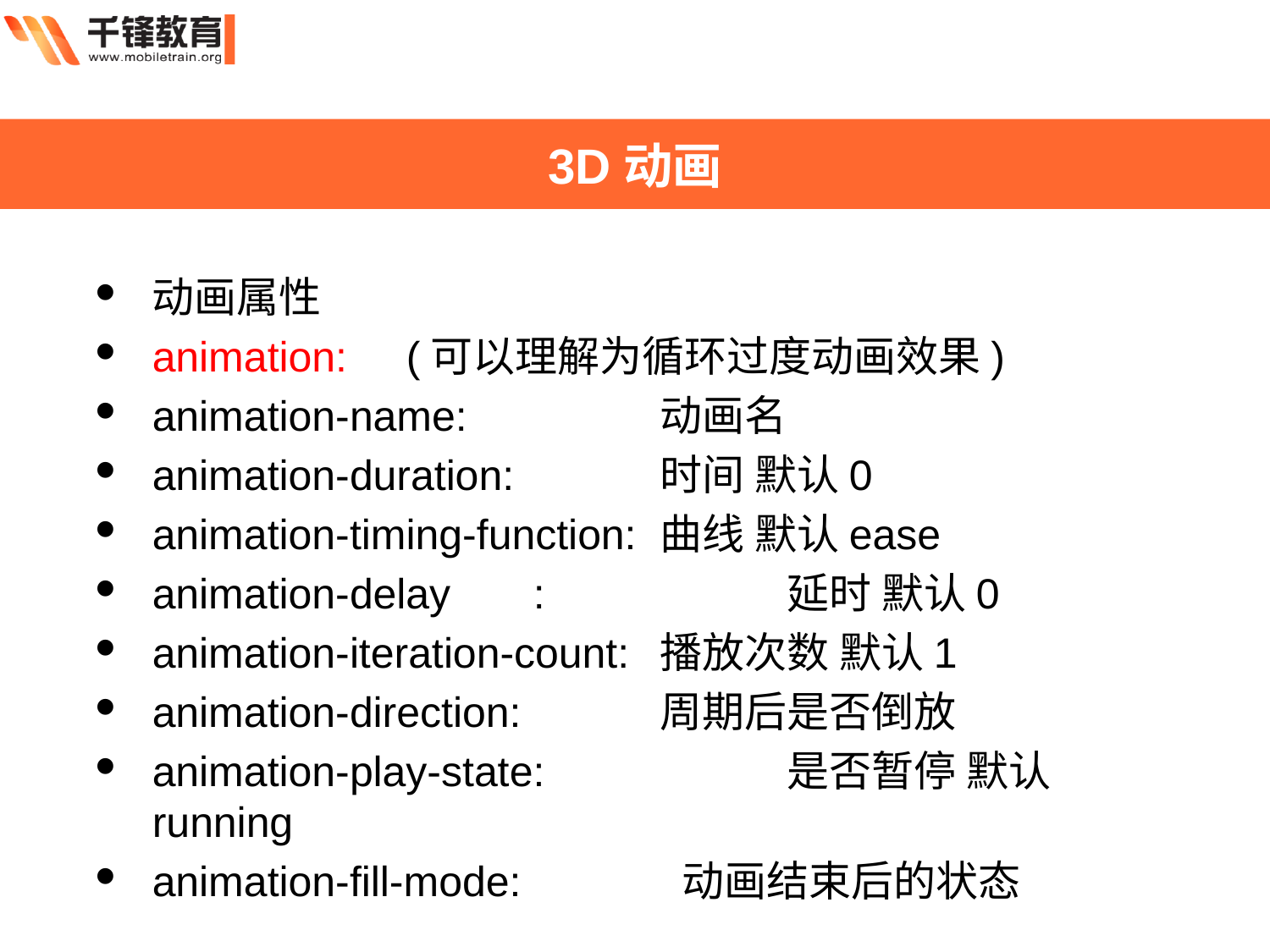

3D动画
动画属性
animation:	(可以理解为循环过度动画效果)
animation-name:		动画名
animation-duration:		时间 默认0
animation-timing-function:	曲线 默认ease
animation-delay	:		延时 默认0
animation-iteration-count:	播放次数 默认1
animation-direction:		周期后是否倒放
animation-play-state:		是否暂停 默认 running
animation-fill-mode:		 动画结束后的状态